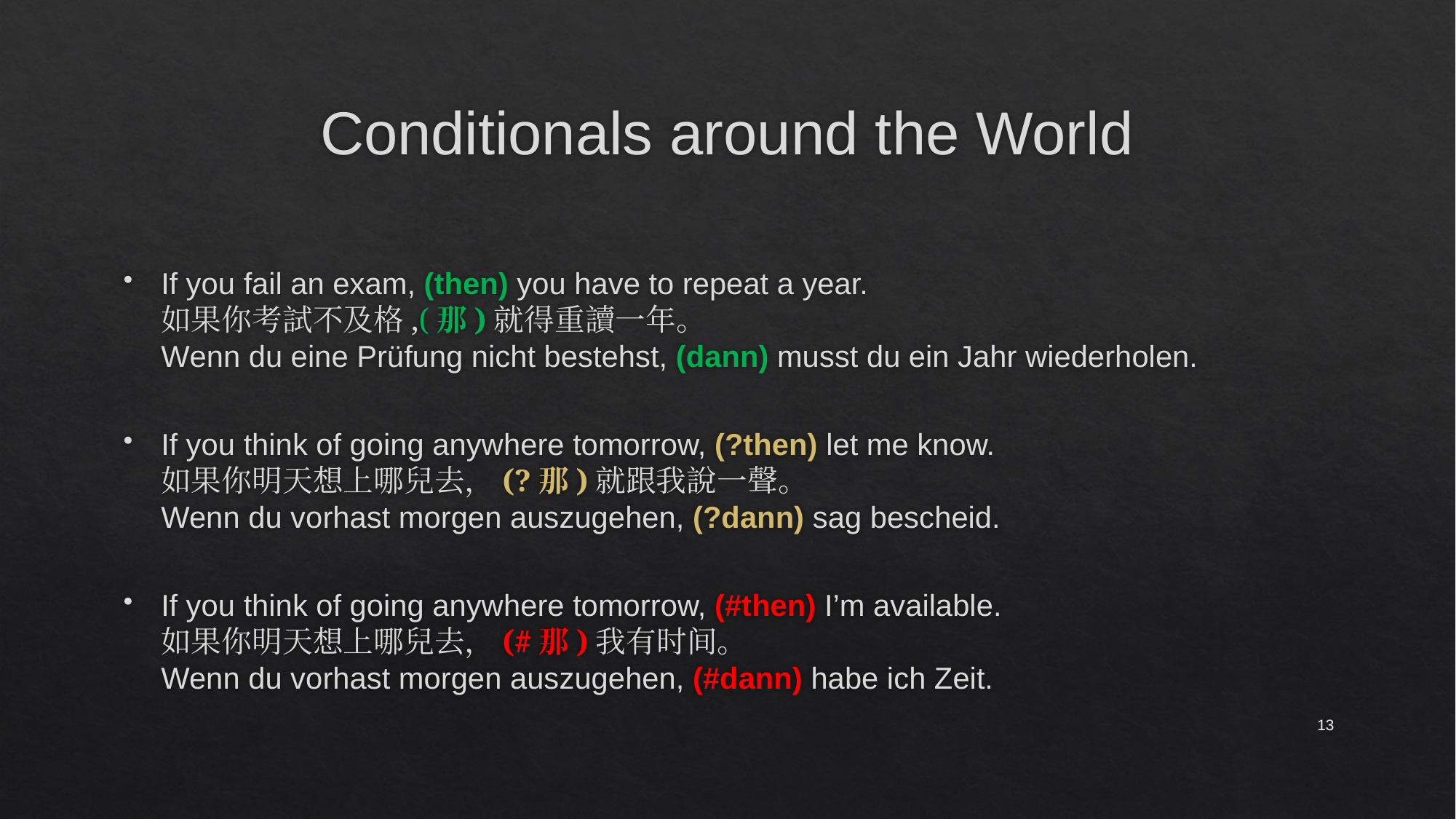

# Conditionals around the World

If you fail an exam, (then) you have to repeat a year.
如果你考試不及格,(那)就得重讀一年。
Wenn du eine Prüfung nicht bestehst, (dann) musst du ein Jahr wiederholen.
If you think of going anywhere tomorrow, (?then) let me know.
如果你明天想上哪兒去，(?那)就跟我說一聲。
Wenn du vorhast morgen auszugehen, (?dann) sag bescheid.
If you think of going anywhere tomorrow, (#then) I’m available.
如果你明天想上哪兒去，(#那)我有时间。
Wenn du vorhast morgen auszugehen, (#dann) habe ich Zeit.
13